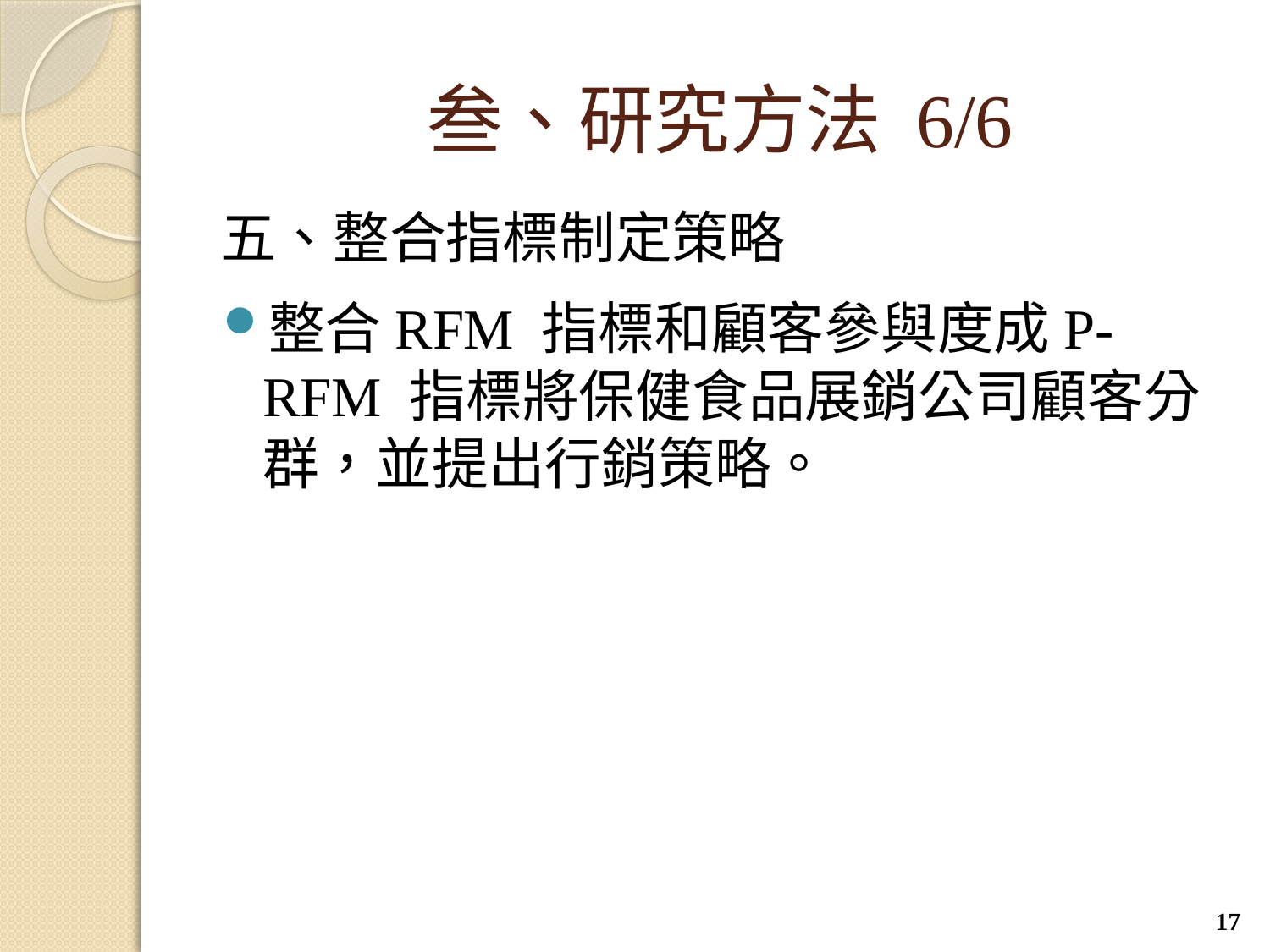

# 叁、研究方法 6/6
五、整合指標制定策略
整合RFM 指標和顧客參與度成P-RFM 指標將保健食品展銷公司顧客分群，並提出行銷策略。
17